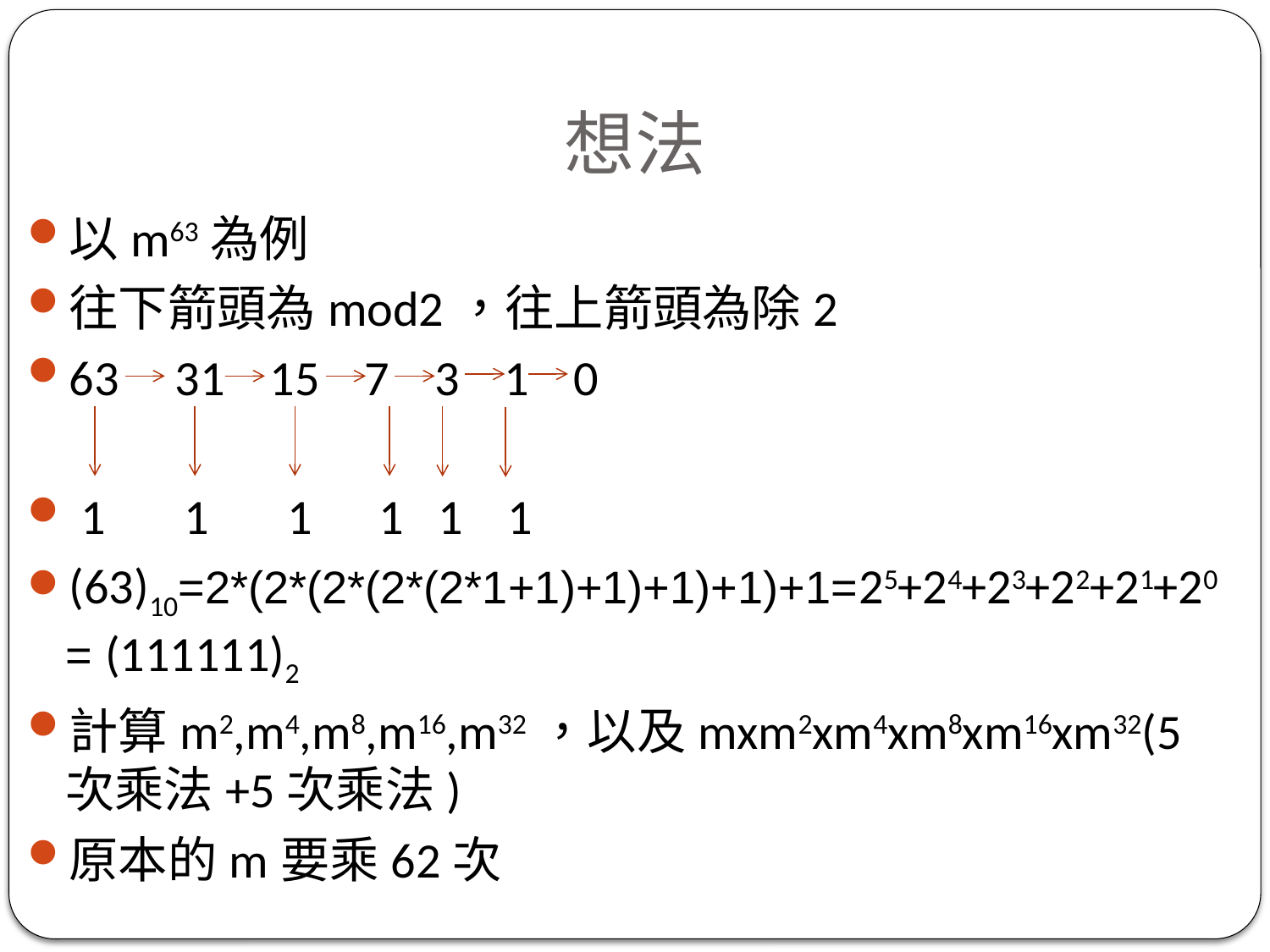

# 想法
以m63為例
往下箭頭為mod2，往上箭頭為除2
63     31    15    7    3    1    0

 1       1       1      1   1    1
(63)10=2*(2*(2*(2*(2*1+1)+1)+1)+1)+1=25+24+23+22+21+20= (111111)2
計算m2,m4,m8,m16,m32，以及mxm2xm4xm8xm16xm32(5次乘法+5次乘法)
原本的m要乘62次